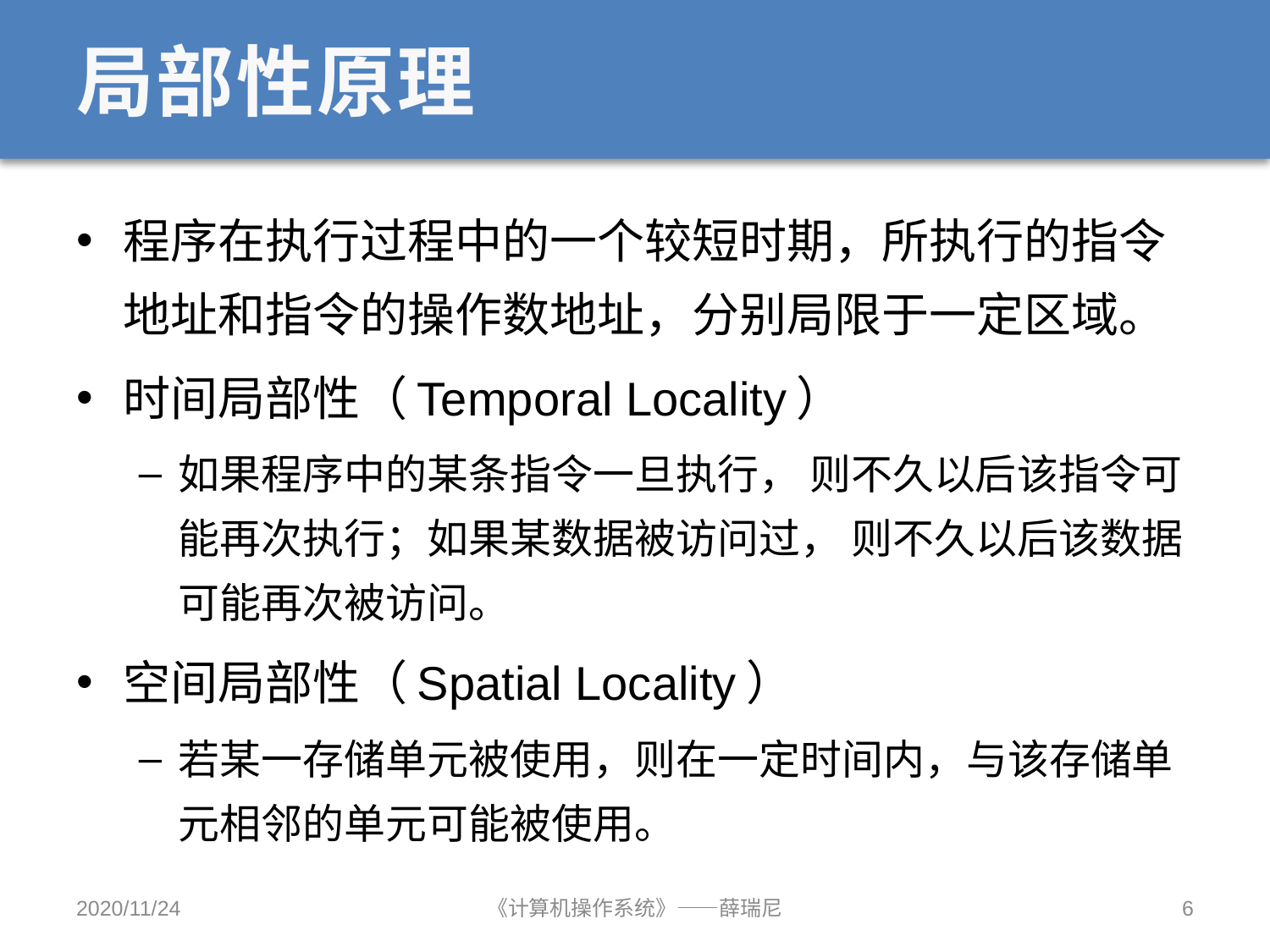

# 局部性原理
程序在执行过程中的一个较短时期，所执行的指令地址和指令的操作数地址，分别局限于一定区域。
时间局部性（Temporal Locality）
如果程序中的某条指令一旦执行， 则不久以后该指令可能再次执行；如果某数据被访问过， 则不久以后该数据可能再次被访问。
空间局部性（Spatial Locality）
若某一存储单元被使用，则在一定时间内，与该存储单元相邻的单元可能被使用。
2020/11/24
《计算机操作系统》——薛瑞尼
6